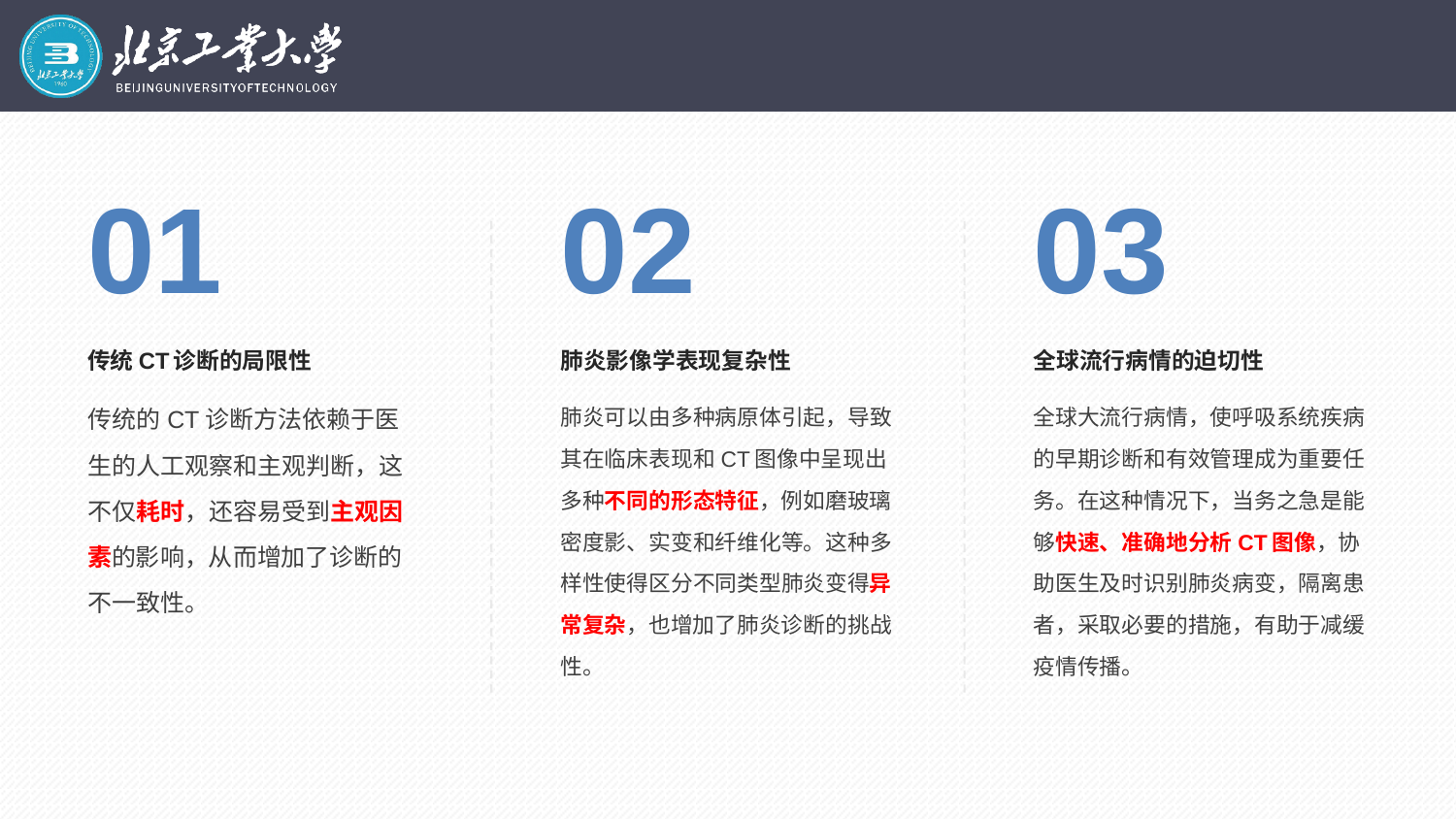

01
02
03
传统CT诊断的局限性
肺炎影像学表现复杂性
全球流行病情的迫切性
传统的CT诊断方法依赖于医生的人工观察和主观判断，这不仅耗时，还容易受到主观因素的影响，从而增加了诊断的不一致性。
肺炎可以由多种病原体引起，导致其在临床表现和CT图像中呈现出多种不同的形态特征，例如磨玻璃密度影、实变和纤维化等。这种多样性使得区分不同类型肺炎变得异常复杂，也增加了肺炎诊断的挑战性。
全球大流行病情，使呼吸系统疾病的早期诊断和有效管理成为重要任务。在这种情况下，当务之急是能够快速、准确地分析CT图像，协助医生及时识别肺炎病变，隔离患者，采取必要的措施，有助于减缓疫情传播。